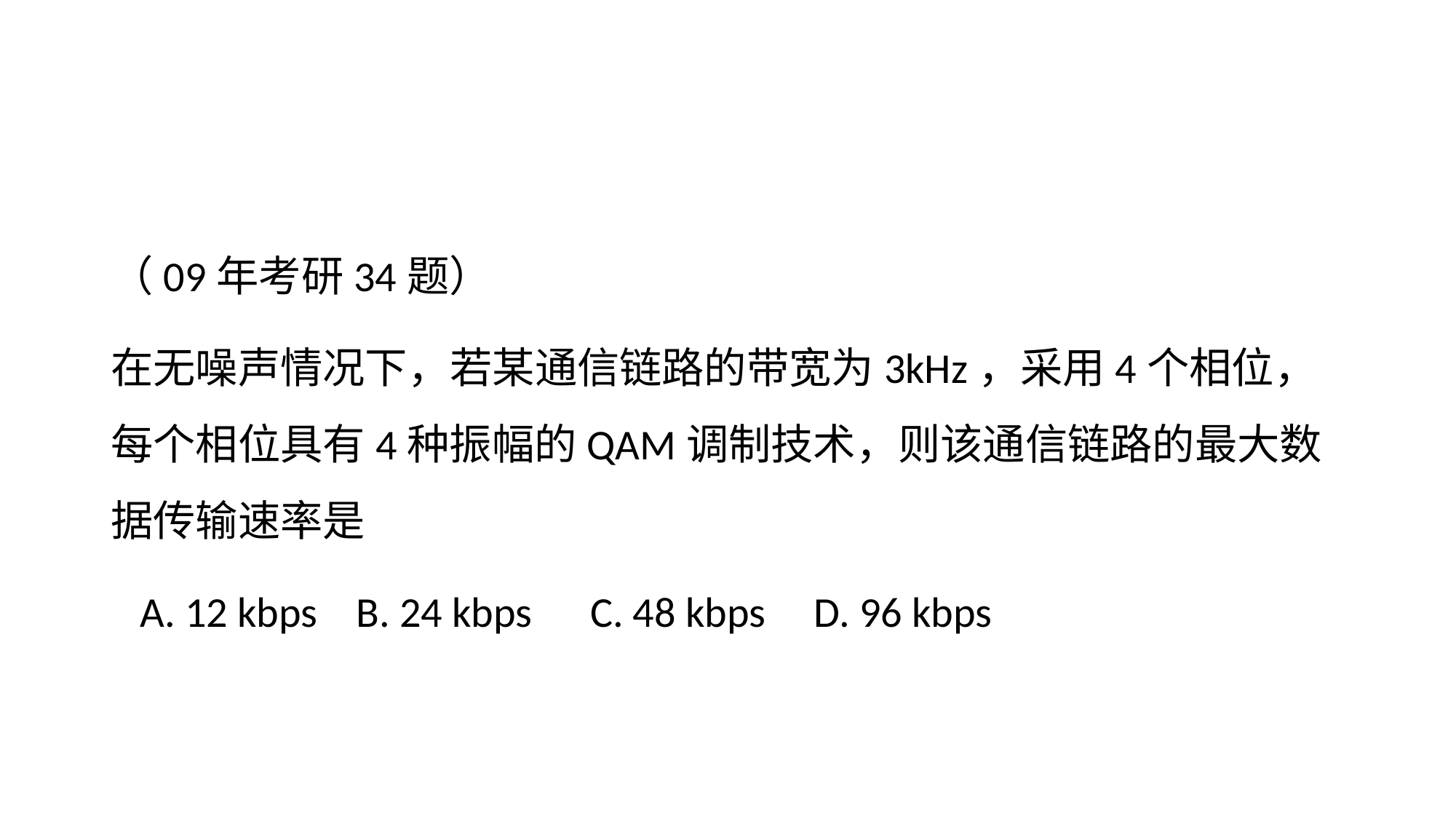

#
（09年考研34题）
在无噪声情况下，若某通信链路的带宽为3kHz，采用4个相位，每个相位具有4种振幅的QAM调制技术，则该通信链路的最大数据传输速率是
   A. 12 kbps    B. 24 kbps      C. 48 kbps     D. 96 kbps